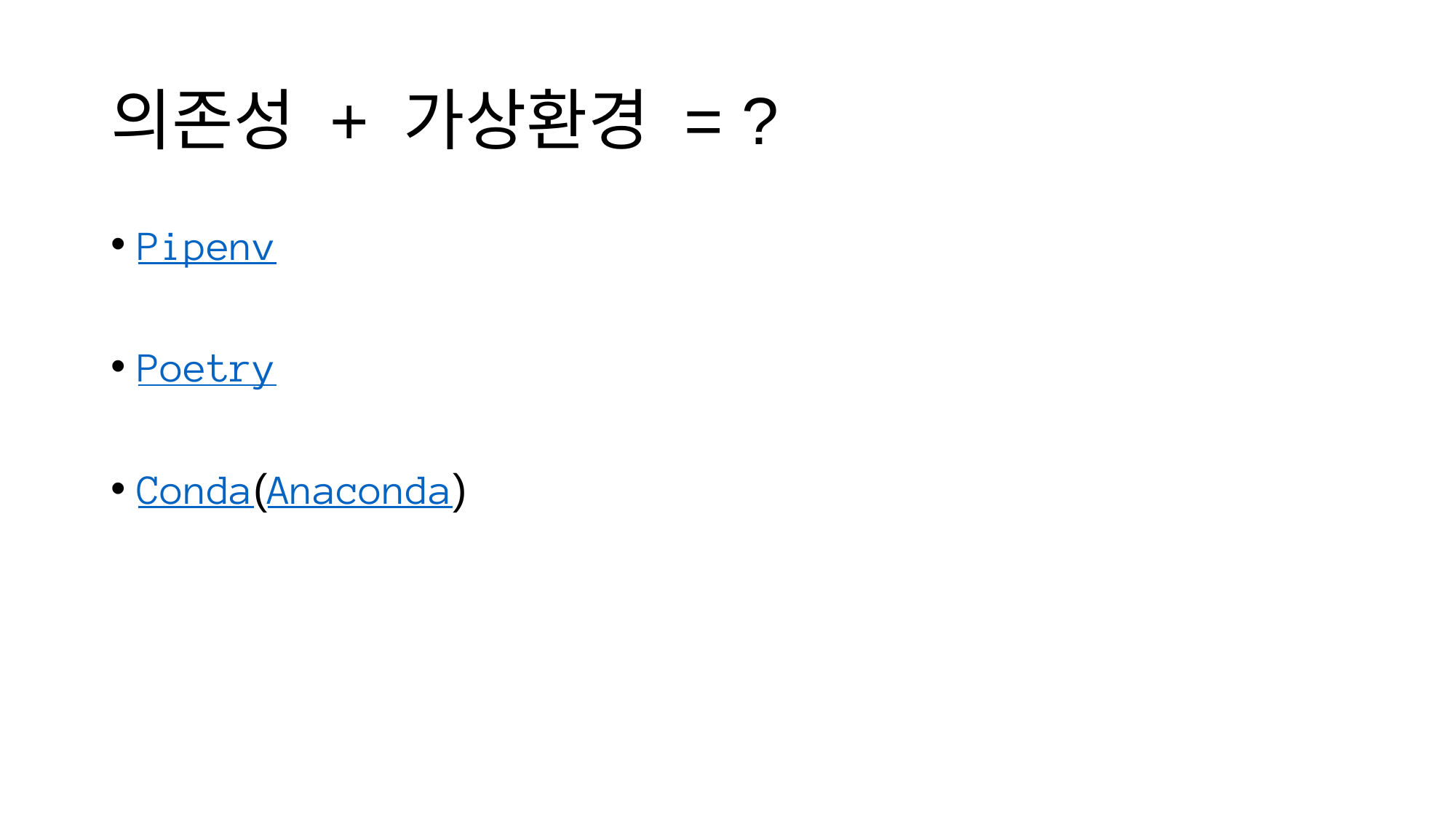

# 의존성 + 가상환경 = ?
Pipenv

Poetry

Conda(Anaconda)